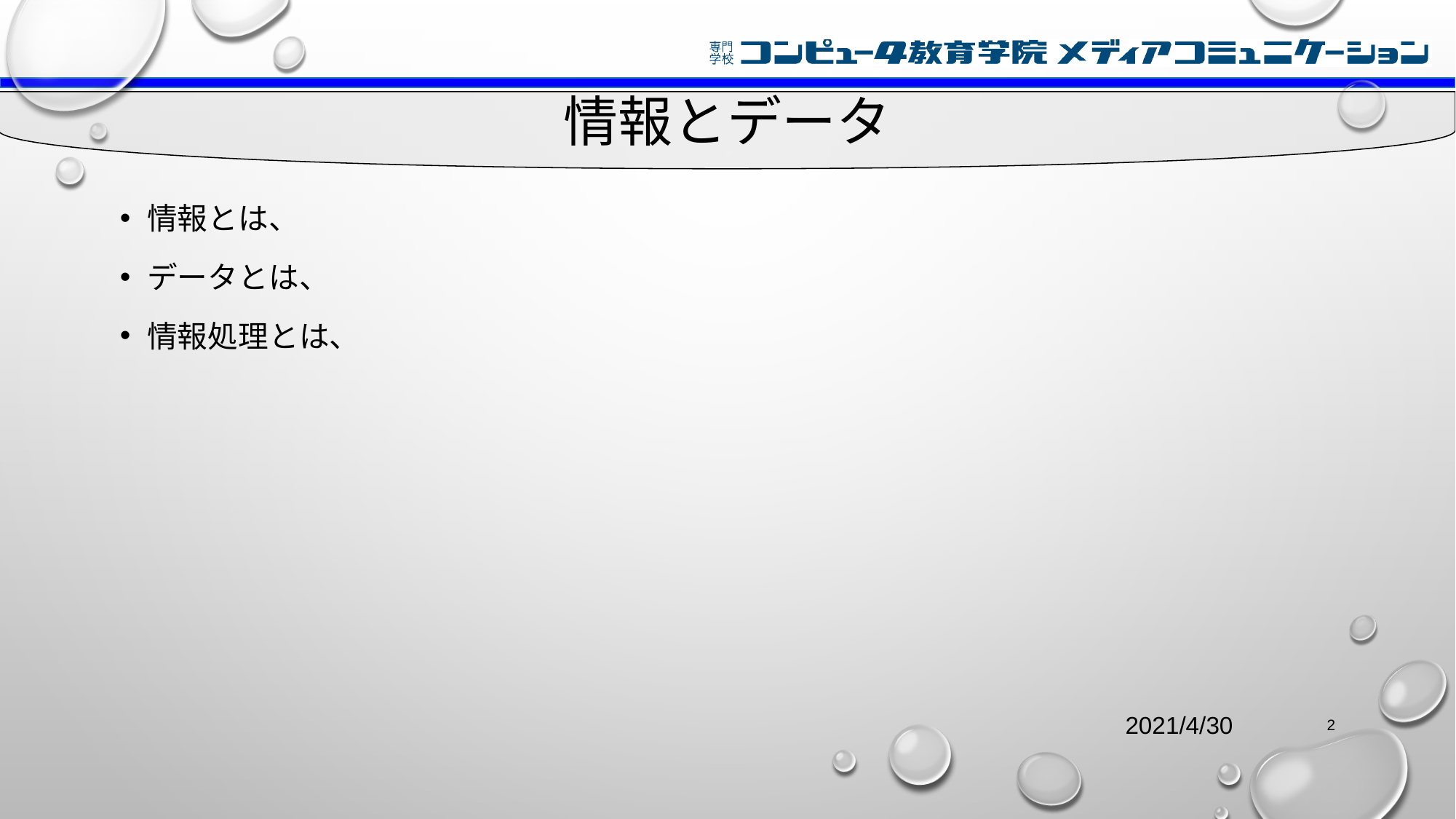

# 情報とデータ
情報とは、
データとは、
情報処理とは、
2021/4/30
2